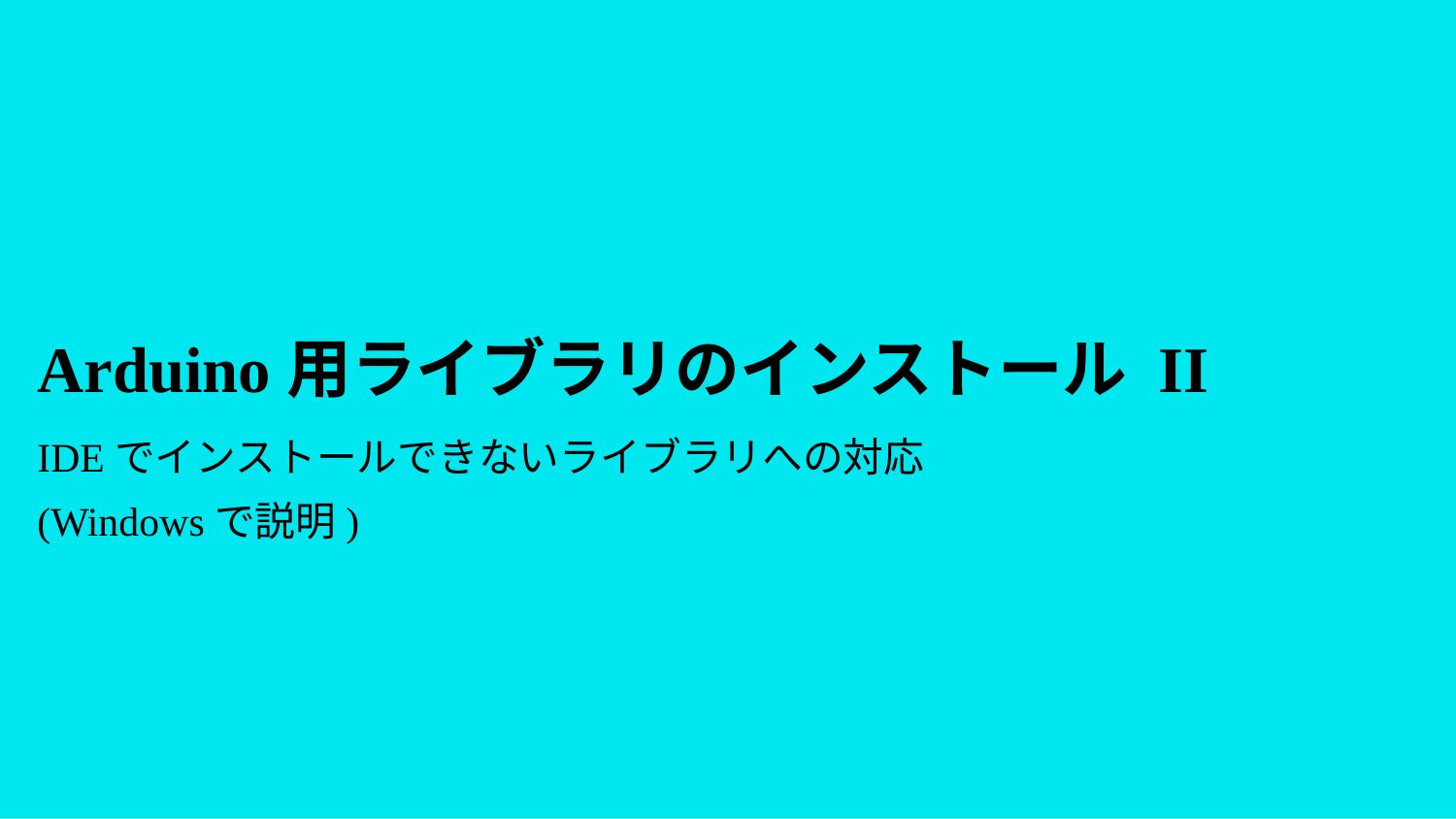

# Arduino用ライブラリのインストール II
IDEでインストールできないライブラリへの対応
(Windowsで説明)